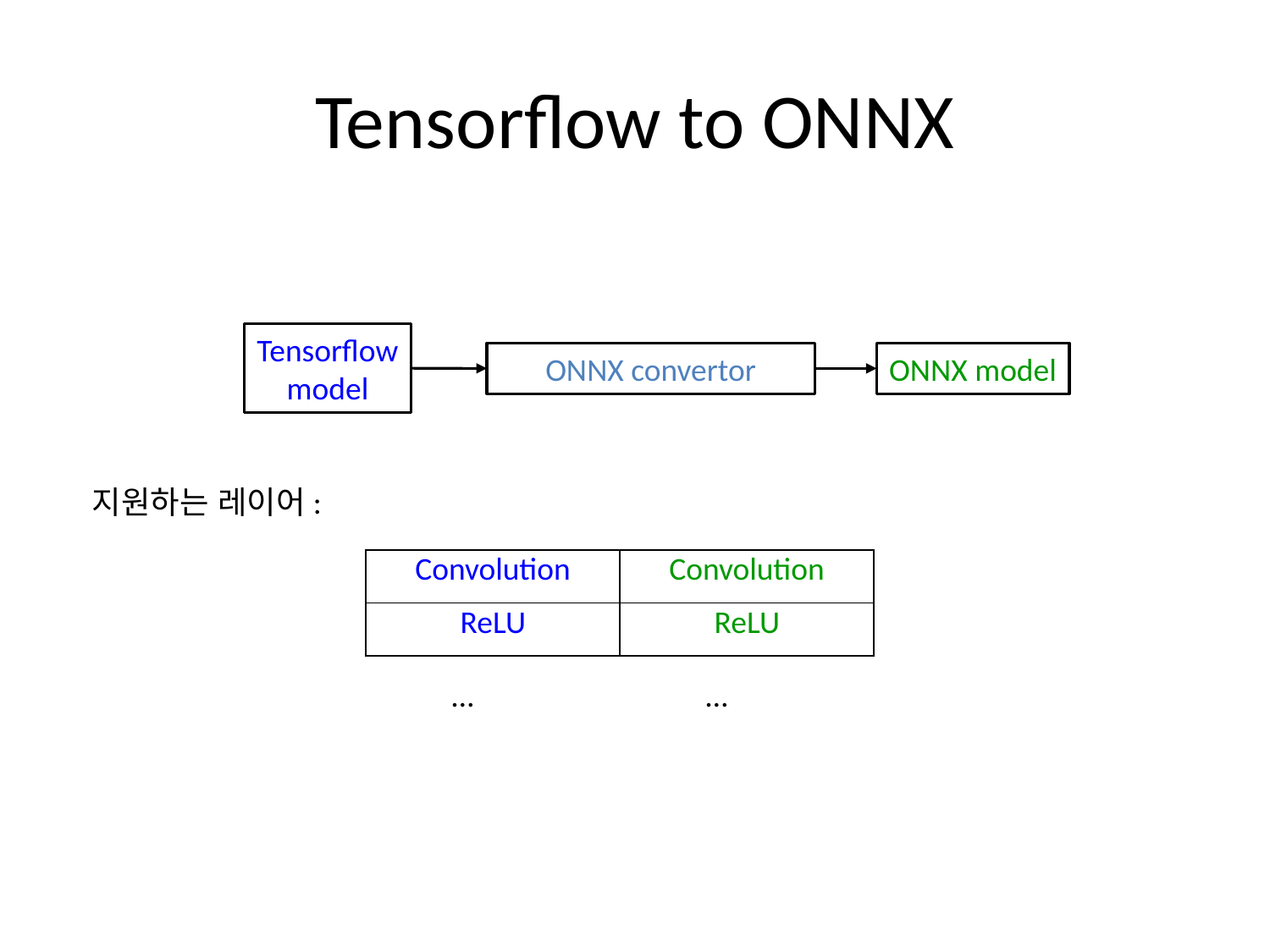

# Tensorflow to ONNX
Tensorflow
model
ONNX convertor
ONNX model
지원하는 레이어:
| Convolution | Convolution |
| --- | --- |
| ReLU | ReLU |
| … | … |  |
| --- | --- | --- |